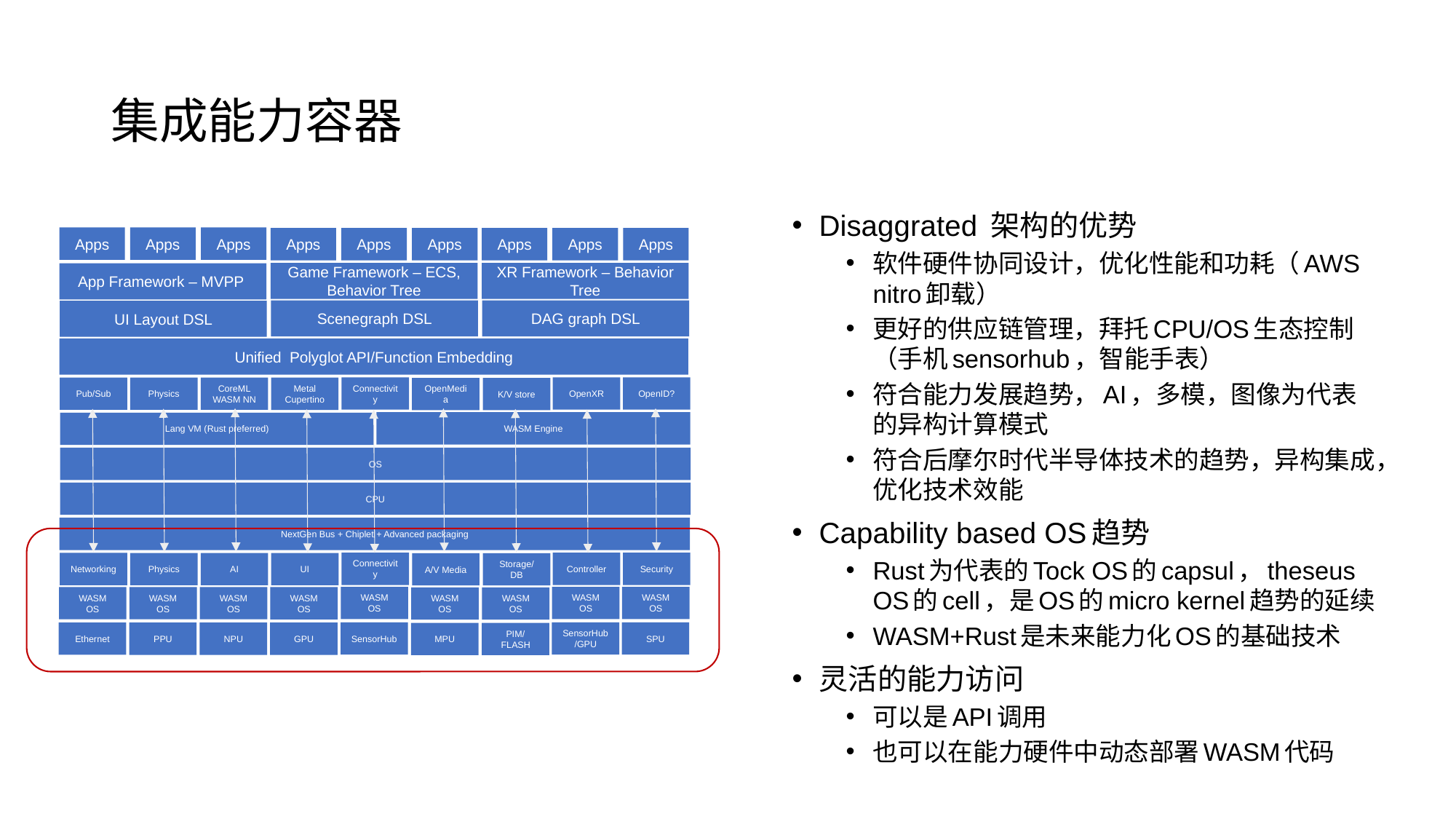

# 集成能力容器
Disaggrated 架构的优势
软件硬件协同设计，优化性能和功耗（AWS nitro卸载）
更好的供应链管理，拜托CPU/OS生态控制（手机sensorhub，智能手表）
符合能力发展趋势，AI，多模，图像为代表的异构计算模式
符合后摩尔时代半导体技术的趋势，异构集成，优化技术效能
Capability based OS趋势
Rust为代表的Tock OS的capsul，theseus OS的cell，是OS的micro kernel趋势的延续
WASM+Rust是未来能力化OS的基础技术
灵活的能力访问
可以是API调用
也可以在能力硬件中动态部署WASM代码
Apps
Apps
Apps
Apps
Apps
Apps
Apps
Apps
Apps
Game Framework – ECS, Behavior Tree
XR Framework – Behavior Tree
App Framework – MVPP
Scenegraph DSL
DAG graph DSL
UI Layout DSL
Unified  Polyglot API/Function Embedding
Connectivity
Pub/Sub
Physics
CoreML
WASM NN
Metal
Cupertino
OpenXR
OpenID?
OpenMedia
K/V store
WASM Engine
Lang VM (Rust preferred)
OS
CPU
NextGen Bus + Chiplet + Advanced packaging
Connectivity
Networking
Physics
AI
UI
Controller
Security
A/V Media
Storage/DB
WASM
OS
WASM
OS
WASM
OS
WASM
OS
WASM
OS
WASM
OS
WASM
OS
WASM
OS
WASM
OS
SensorHub
Ethernet
PPU
NPU
GPU
SensorHub/GPU
SPU
MPU
PIM/FLASH